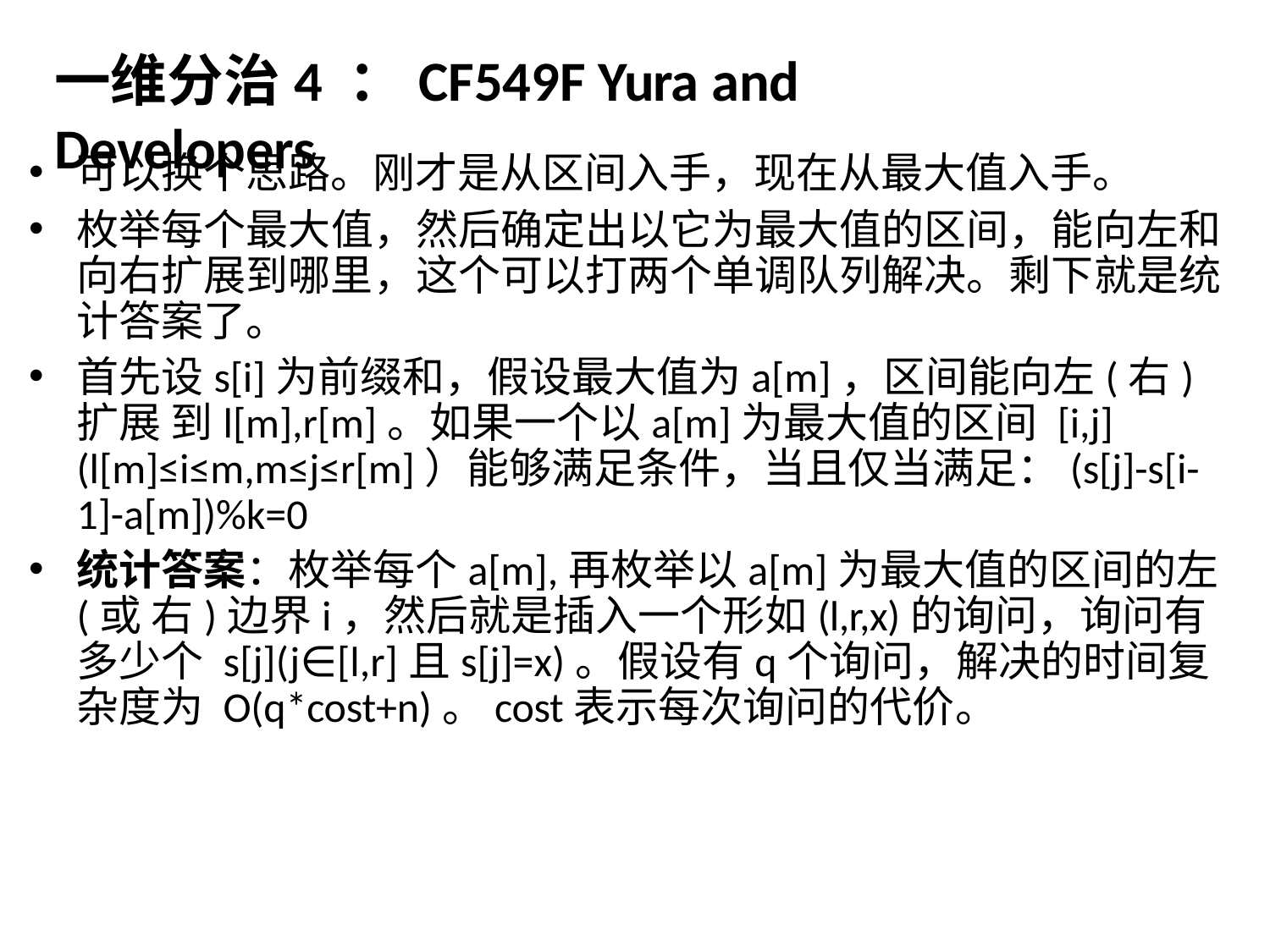

# 一维分治4 ：CF549F Yura and Developers
可以换个思路。刚才是从区间入手，现在从最大值入手。
枚举每个最大值，然后确定出以它为最大值的区间，能向左和 向右扩展到哪里，这个可以打两个单调队列解决。剩下就是统 计答案了。
首先设s[i]为前缀和，假设最大值为a[m]，区间能向左(右)扩展 到l[m],r[m]。如果一个以a[m]为最大值的区间 [i,j](l[m]≤i≤m,m≤j≤r[m]）能够满足条件，当且仅当满足：(s[j]-s[i-  1]-a[m])%k=0
统计答案：枚举每个a[m],再枚举以a[m]为最大值的区间的左(或 右)边界i，然后就是插入一个形如(l,r,x)的询问，询问有多少个 s[j](j∈[l,r]且s[j]=x)。假设有q个询问，解决的时间复杂度为 O(q*cost+n)。cost表示每次询问的代价。